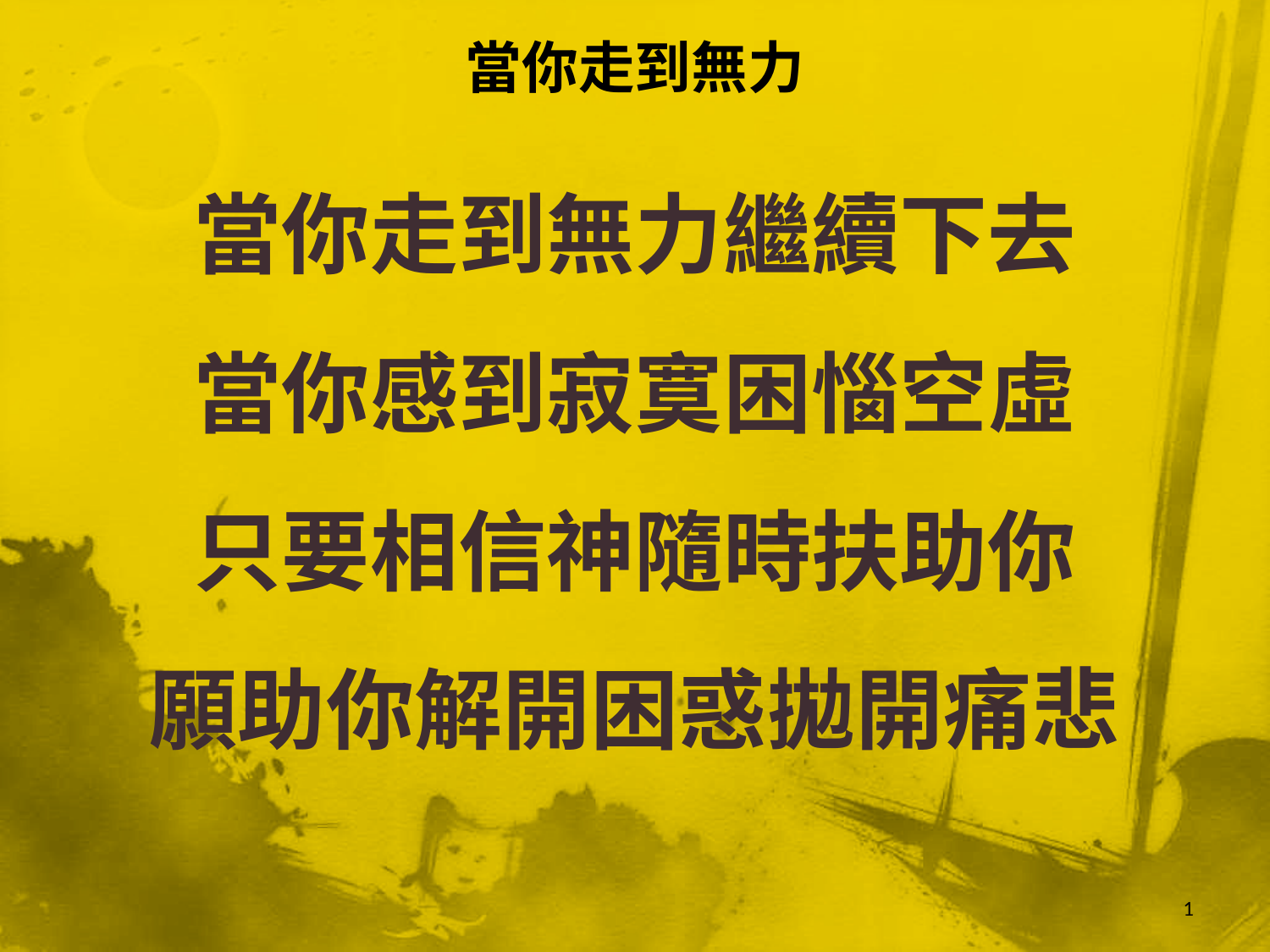

# 當你走到無力
當你走到無力繼續下去
當你感到寂寞困惱空虛
只要相信神隨時扶助你
願助你解開困惑拋開痛悲
1